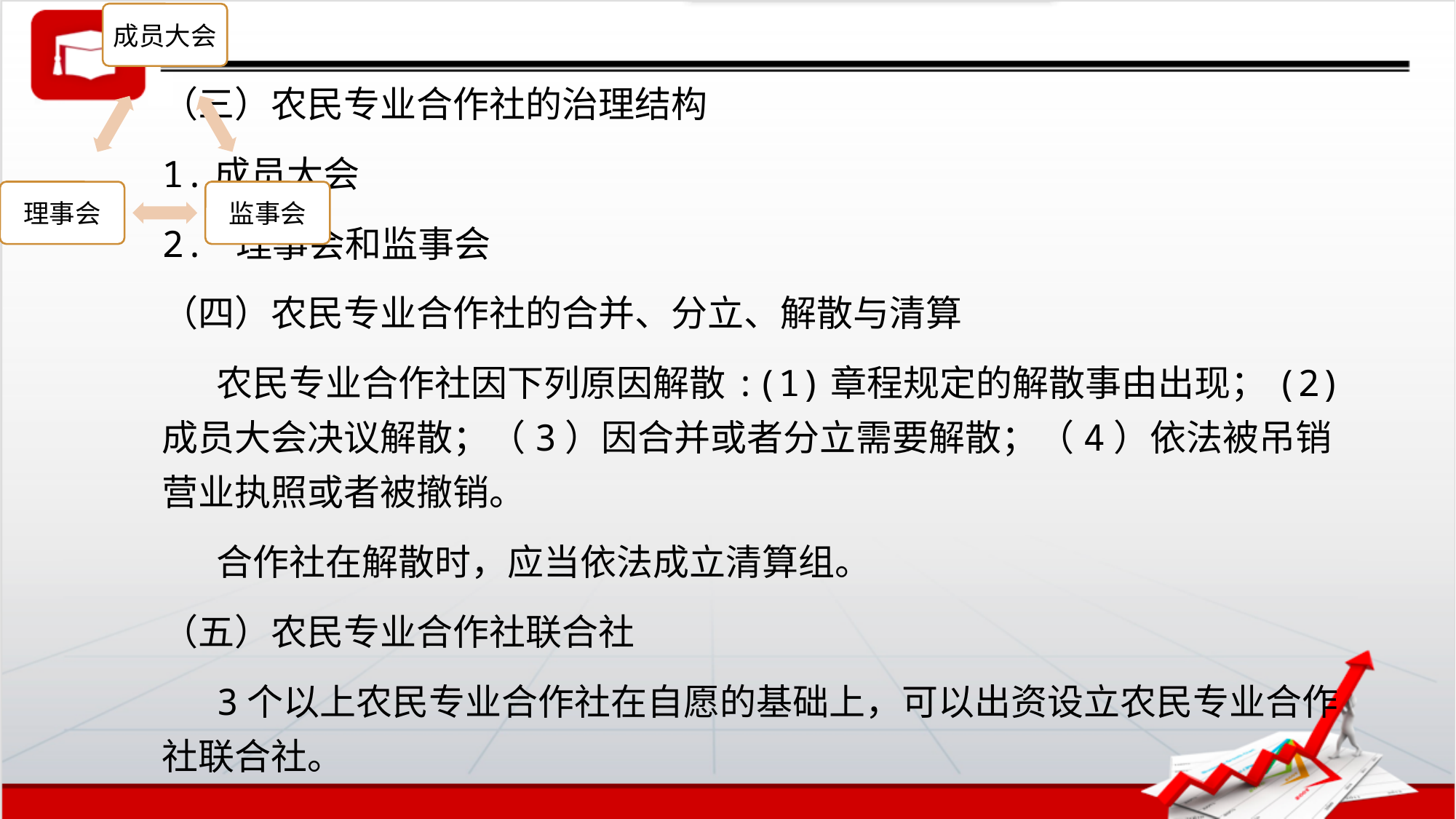

（三）农民专业合作社的治理结构
1.成员大会
2. 理事会和监事会
（四）农民专业合作社的合并、分立、解散与清算
农民专业合作社因下列原因解散:(1)章程规定的解散事由出现；(2) 成员大会决议解散；（3）因合并或者分立需要解散；（4）依法被吊销营业执照或者被撤销。
合作社在解散时，应当依法成立清算组。
（五）农民专业合作社联合社
3个以上农民专业合作社在自愿的基础上，可以出资设立农民专业合作社联合社。
成员大会

监事会

理事会